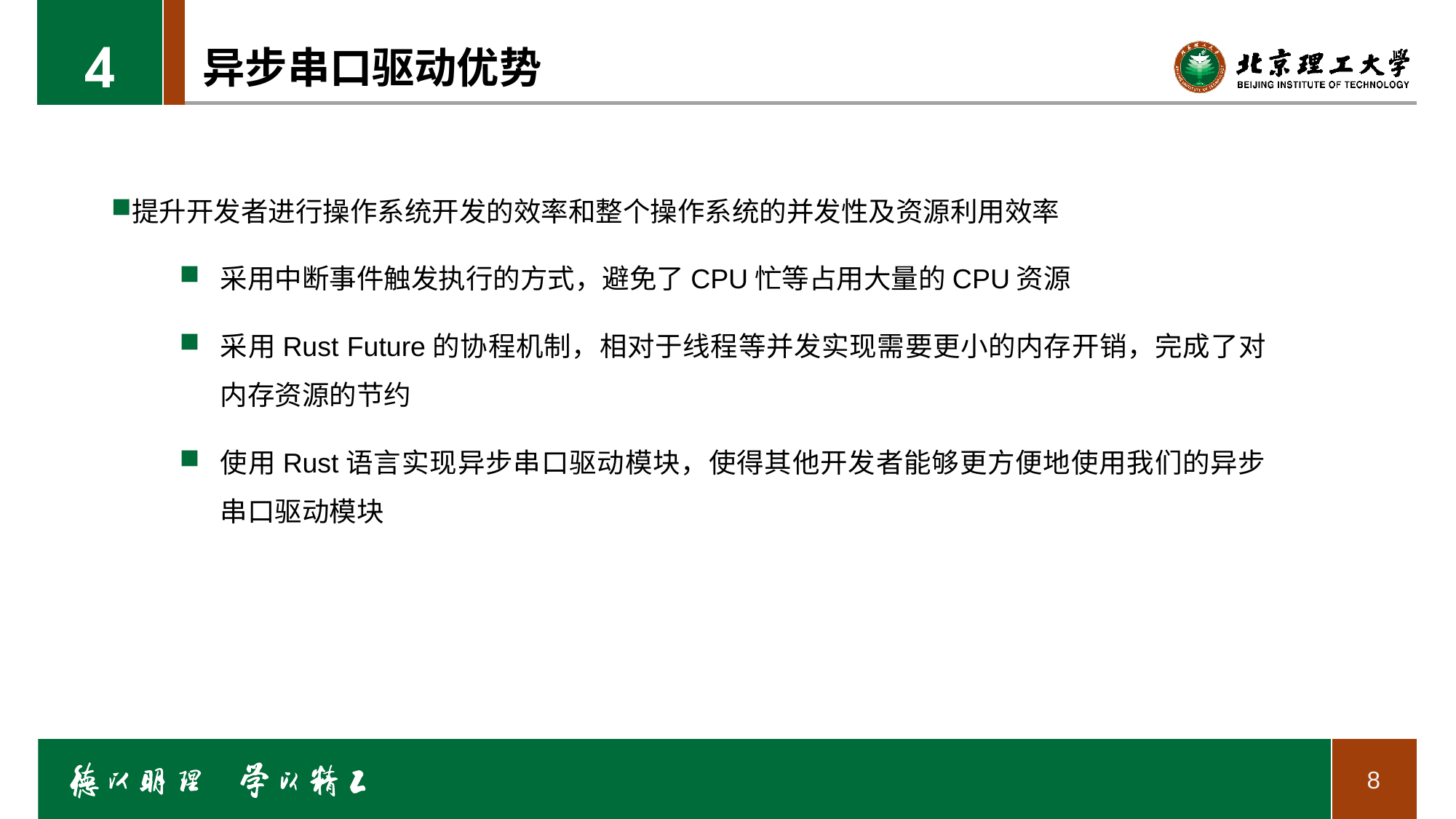

4
# 异步串口驱动优势
提升开发者进行操作系统开发的效率和整个操作系统的并发性及资源利用效率
采用中断事件触发执行的方式，避免了CPU忙等占用大量的CPU资源
采用Rust Future的协程机制，相对于线程等并发实现需要更小的内存开销，完成了对内存资源的节约
使用Rust语言实现异步串口驱动模块，使得其他开发者能够更方便地使用我们的异步串口驱动模块